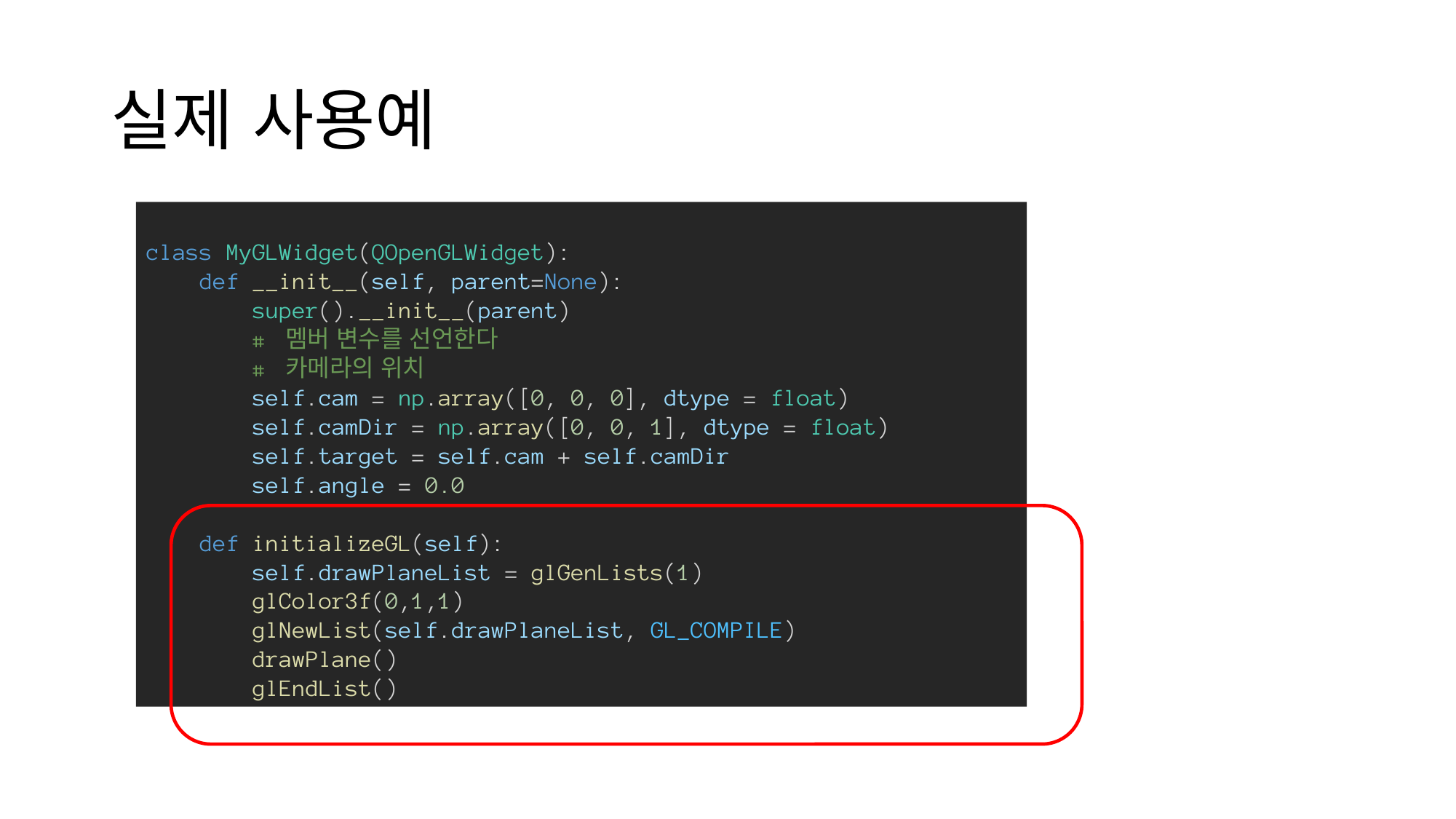

# 실제 사용예
class MyGLWidget(QOpenGLWidget):
    def __init__(self, parent=None):
        super().__init__(parent)
        # 멤버 변수를 선언한다
        # 카메라의 위치
        self.cam = np.array([0, 0, 0], dtype = float)
        self.camDir = np.array([0, 0, 1], dtype = float)
        self.target = self.cam + self.camDir
        self.angle = 0.0

    def initializeGL(self):
        self.drawPlaneList = glGenLists(1)
        glColor3f(0,1,1)
        glNewList(self.drawPlaneList, GL_COMPILE)
        drawPlane()
        glEndList()